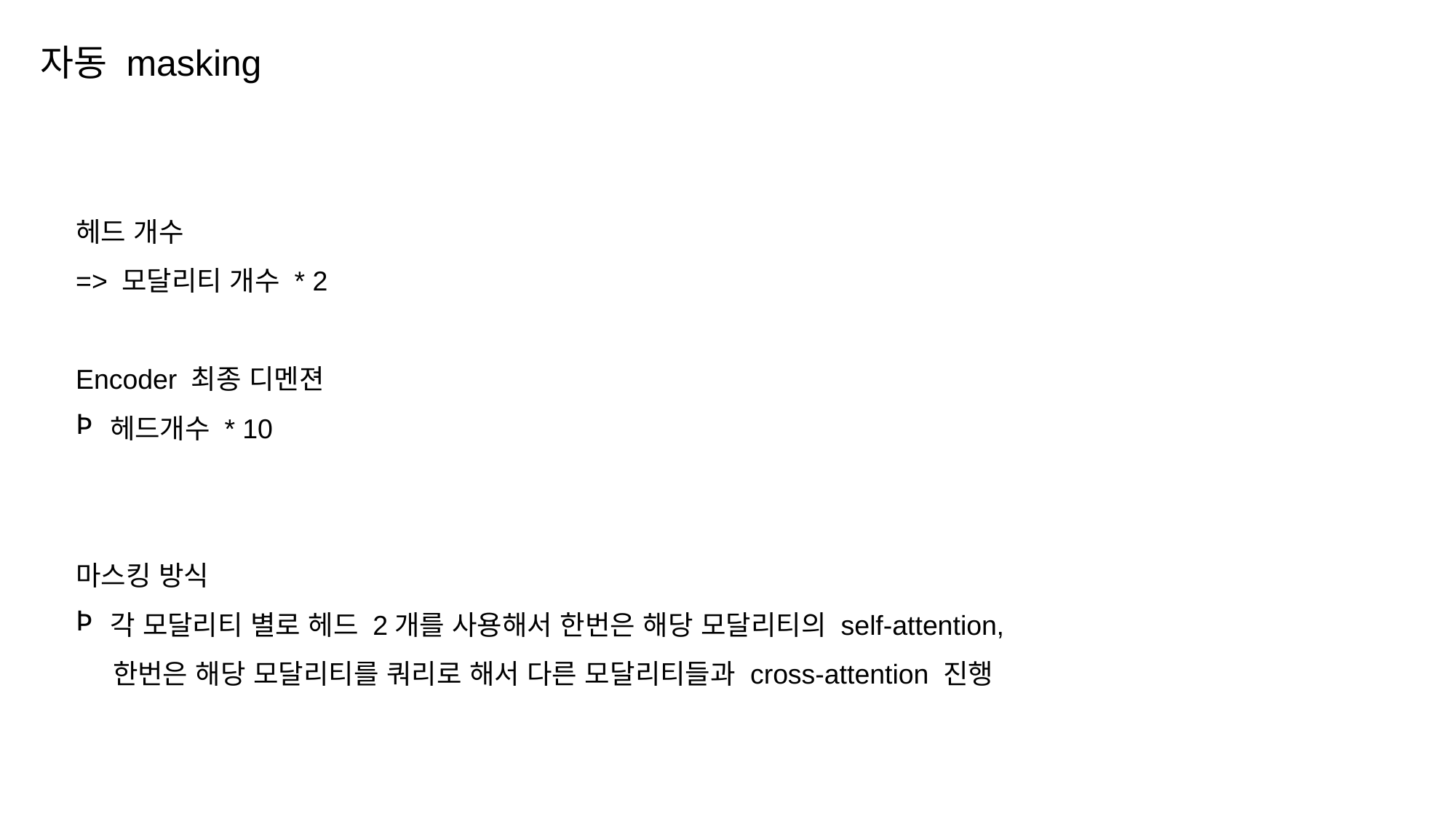

# 자동 masking

헤드 개수
=> 모달리티 개수 * 2

Encoder 최종 디멘젼
헤드개수 * 10

마스킹 방식
각 모달리티 별로 헤드 2개를 사용해서 한번은 해당 모달리티의 self-attention,
    한번은 해당 모달리티를 쿼리로 해서 다른 모달리티들과 cross-attention 진행

2